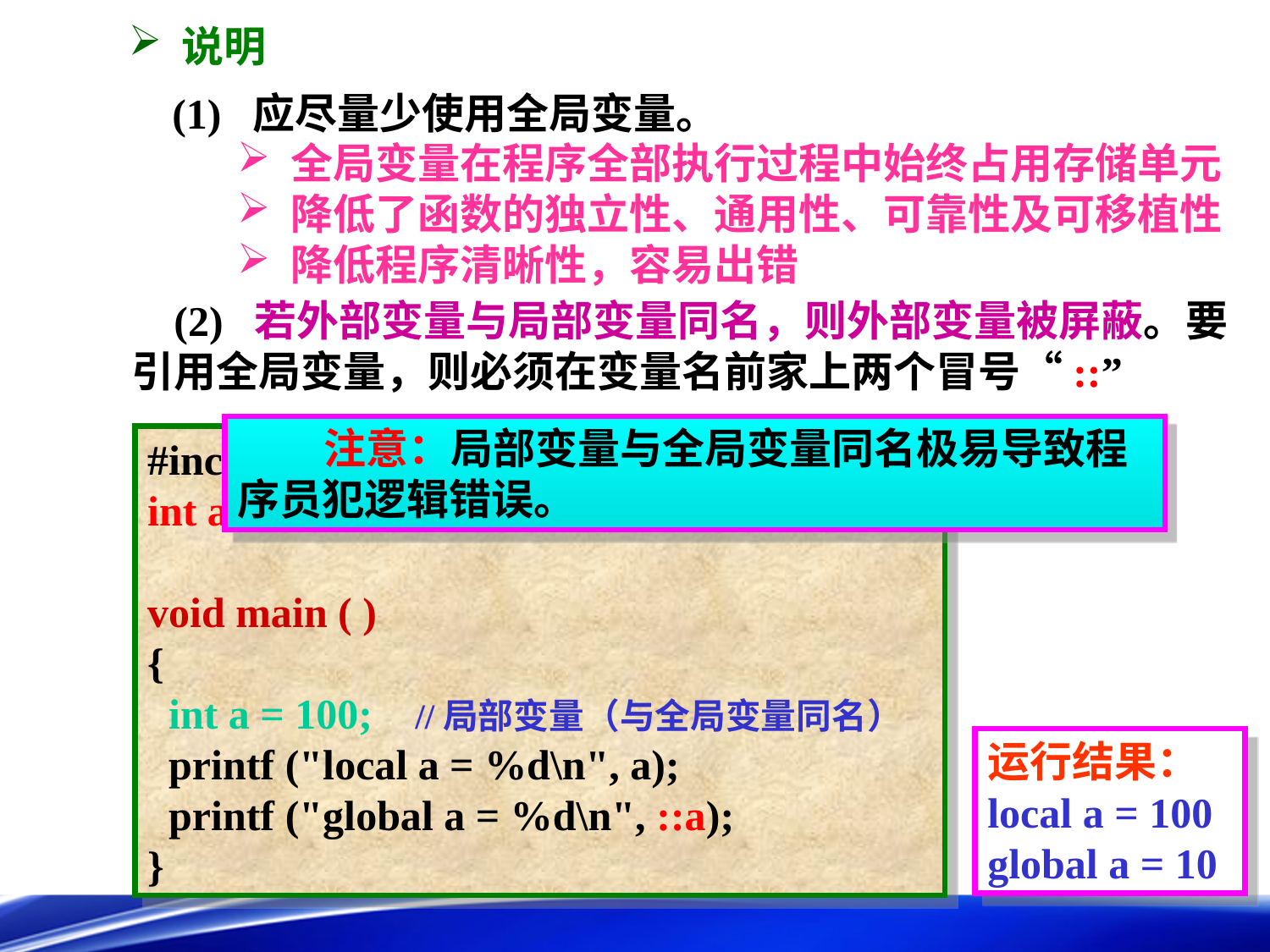

说明
        (1)  应尽量少使用全局变量。
 全局变量在程序全部执行过程中始终占用存储单元
 降低了函数的独立性、通用性、可靠性及可移植性
 降低程序清晰性，容易出错
    (2)  若外部变量与局部变量同名，则外部变量被屏蔽。要引用全局变量，则必须在变量名前家上两个冒号“::”
        注意：局部变量与全局变量同名极易导致程序员犯逻辑错误。
#include <stdio.h>
int a = 10;       //全局变量

void main ( )
{
  int a = 100;    //局部变量（与全局变量同名）
  printf ("local a = %d\n", a);
  printf ("global a = %d\n", ::a);
}
运行结果：
local a = 100
global a = 10